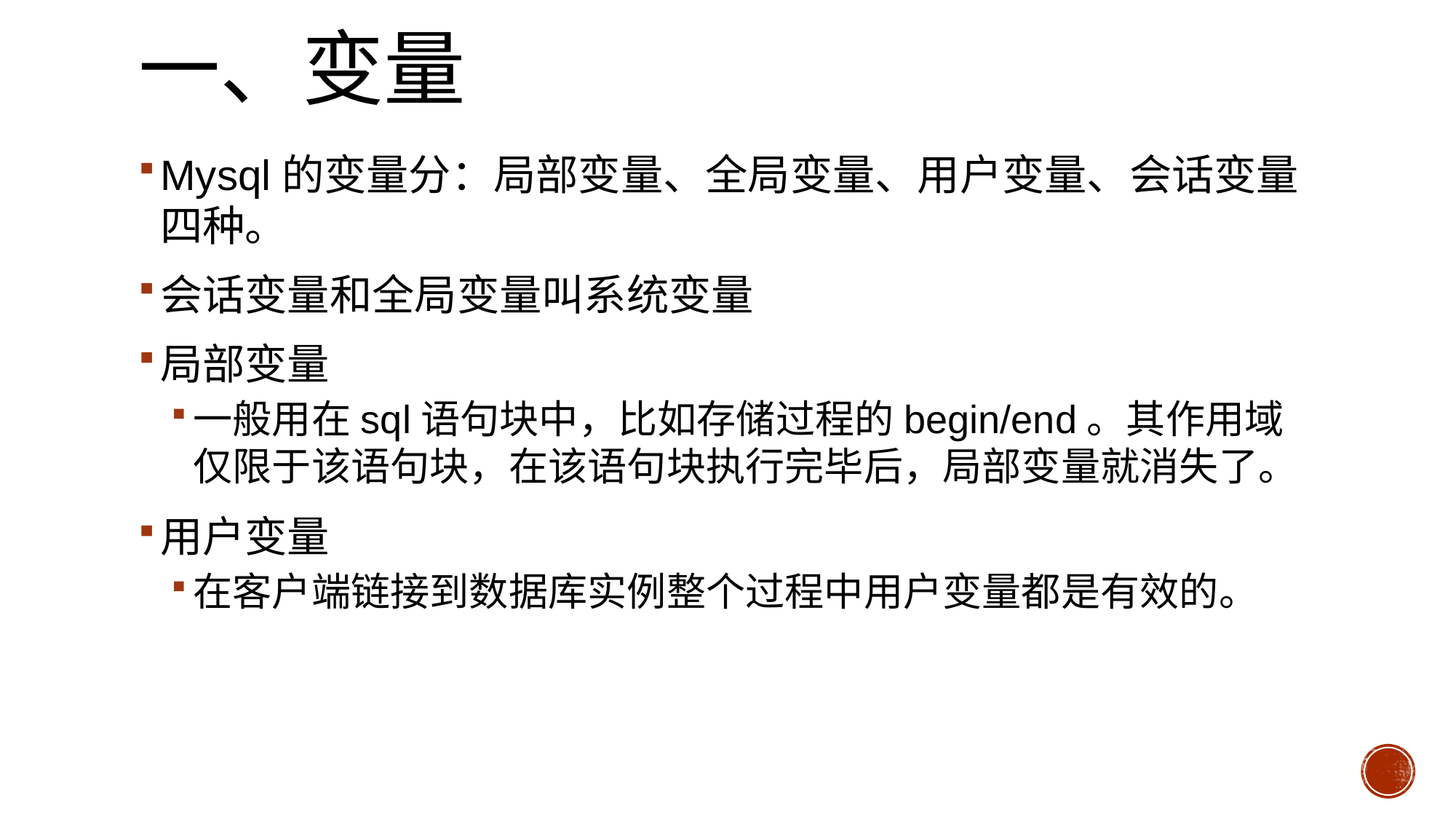

# 一、变量
Mysql的变量分：局部变量、全局变量、用户变量、会话变量四种。
会话变量和全局变量叫系统变量
局部变量
一般用在sql语句块中，比如存储过程的begin/end。其作用域仅限于该语句块，在该语句块执行完毕后，局部变量就消失了。
用户变量
在客户端链接到数据库实例整个过程中用户变量都是有效的。

4